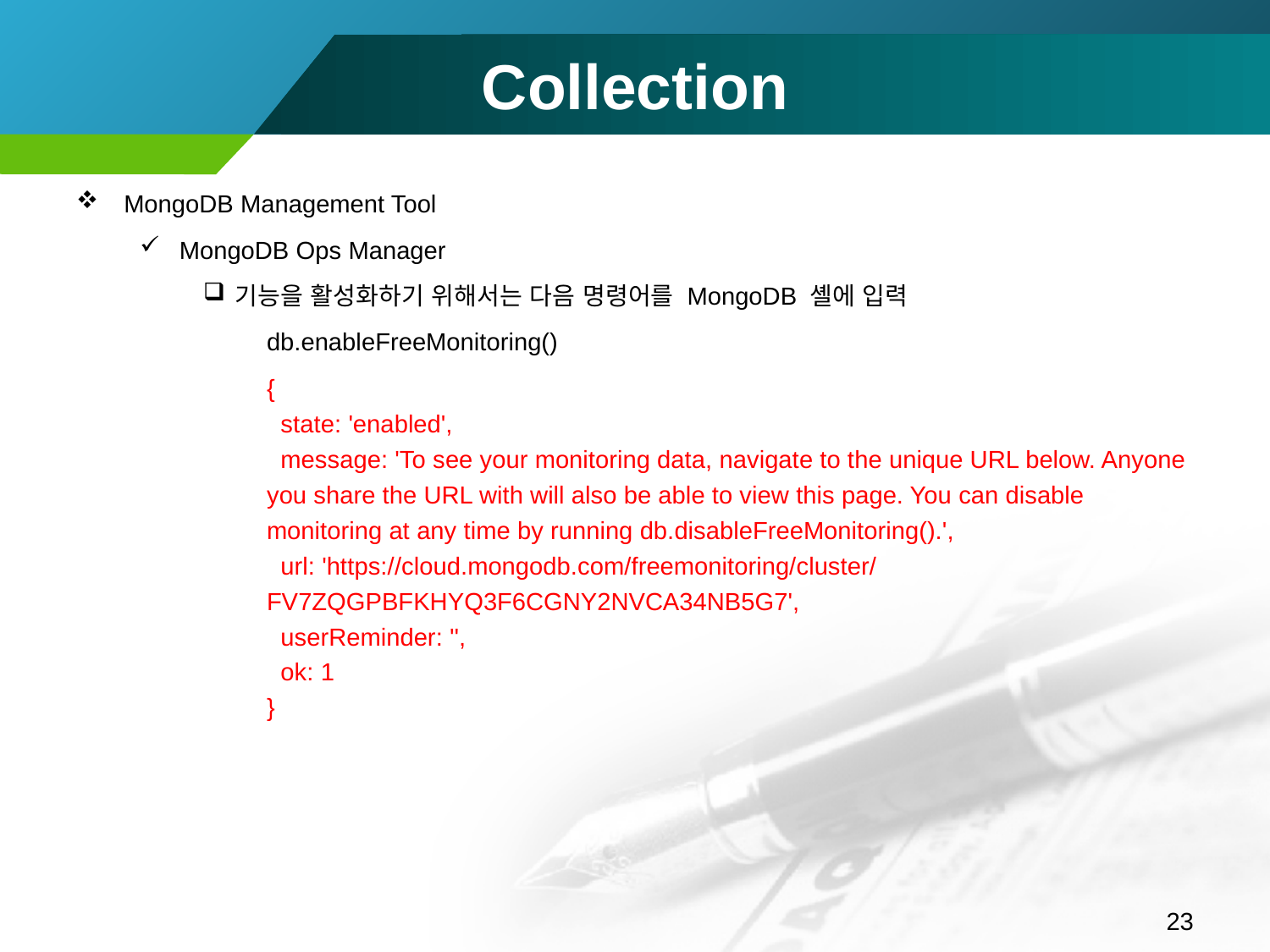

# Collection
MongoDB Management Tool
MongoDB Ops Manager
기능을 활성화하기 위해서는 다음 명령어를 MongoDB 셸에 입력
db.enableFreeMonitoring()
{
  state: 'enabled',
  message: 'To see your monitoring data, navigate to the unique URL below. Anyone you share the URL with will also be able to view this page. You can disable monitoring at any time by running db.disableFreeMonitoring().',
  url: 'https://cloud.mongodb.com/freemonitoring/cluster/FV7ZQGPBFKHYQ3F6CGNY2NVCA34NB5G7',
  userReminder: '',
  ok: 1
}
23